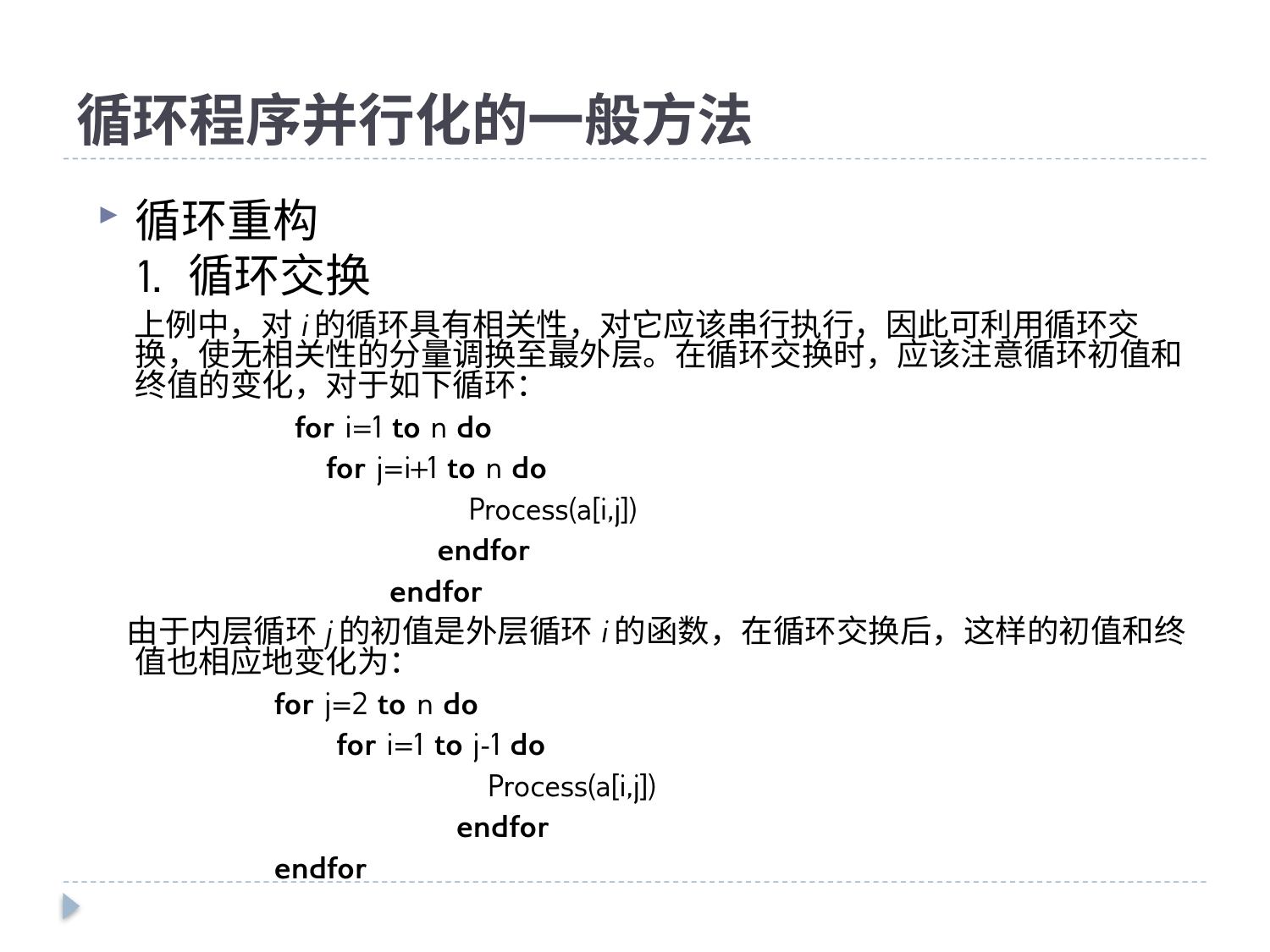

# 循环程序并行化的一般方法
循环重构
   1. 循环交换
    上例中，对i的循环具有相关性，对它应该串行执行，因此可利用循环交换，使无相关性的分量调换至最外层。在循环交换时，应该注意循环初值和终值的变化，对于如下循环：
                   for i=1 to n do
                      for j=i+1 to n do
                                       Process(a[i,j])
			     endfor
			endfor
   由于内层循环j的初值是外层循环i的函数，在循环交换后，这样的初值和终值也相应地变化为：
                 for j=2 to n do
                       for i=1 to j-1 do
                                         Process(a[i,j])
			       endfor
                 endfor